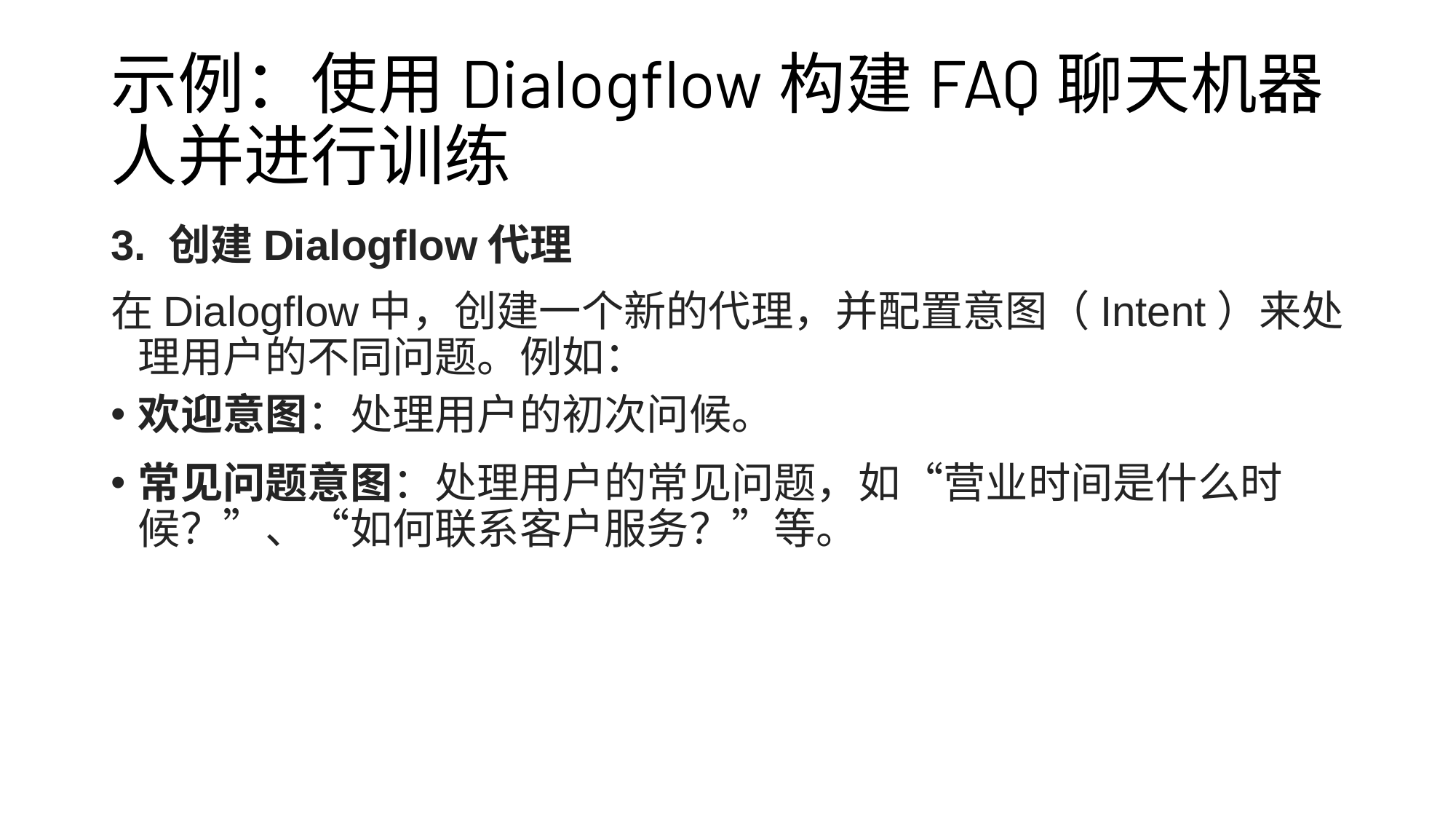

# 示例：使用Dialogflow构建FAQ聊天机器人并进行训练
3. 创建Dialogflow代理
在Dialogflow中，创建一个新的代理，并配置意图（Intent）来处理用户的不同问题。例如：
欢迎意图：处理用户的初次问候。
常见问题意图：处理用户的常见问题，如“营业时间是什么时候？”、“如何联系客户服务？”等。